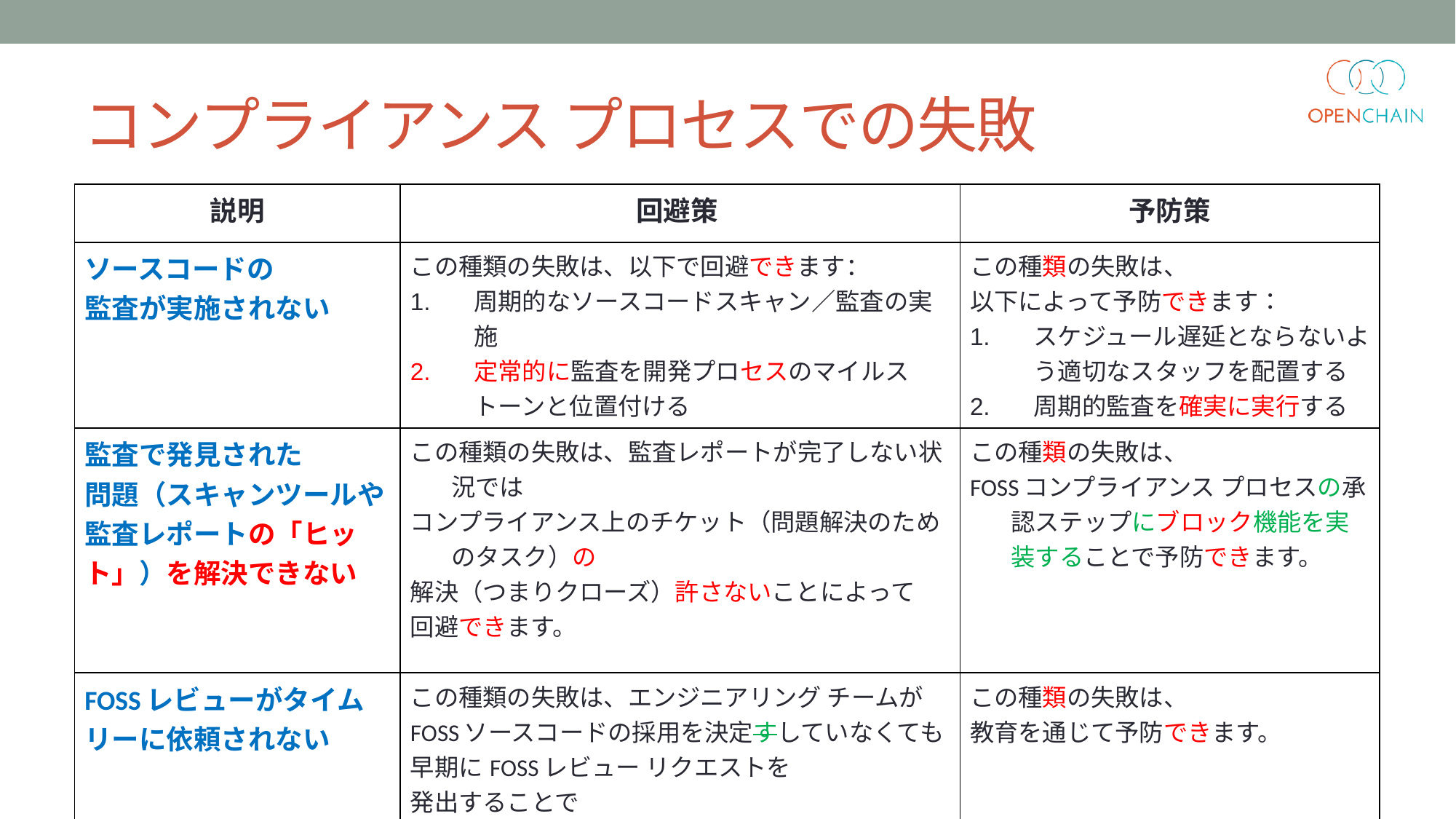

# コンプライアンス プロセスでの失敗
| 説明 | 回避策 | 予防策 |
| --- | --- | --- |
| ソースコードの 監査が実施されない | この種類の失敗は、以下で回避できます： 周期的なソースコードスキャン／監査の実施 定常的に監査を開発プロセスのマイルストーンと位置付ける | この種類の失敗は、 以下によって予防できます： スケジュール遅延とならないよう適切なスタッフを配置する 周期的監査を確実に実行する |
| 監査で発見された 問題（スキャンツールや 監査レポートの「ヒット」）を解決できない | この種類の失敗は、監査レポートが完了しない状況では コンプライアンス上のチケット（問題解決のためのタスク）の 解決（つまりクローズ）許さないことによって 回避できます。 | この種類の失敗は、 FOSSコンプライアンス プロセスの承認ステップにブロック機能を実装することで予防できます。 |
| FOSSレビューがタイムリーに依頼されない | この種類の失敗は、エンジニアリング チームが FOSSソースコードの採用を決定すしていなくても 早期にFOSSレビュー リクエストを 発出することで 回避できます。 | この種類の失敗は、 教育を通じて予防できます。 |